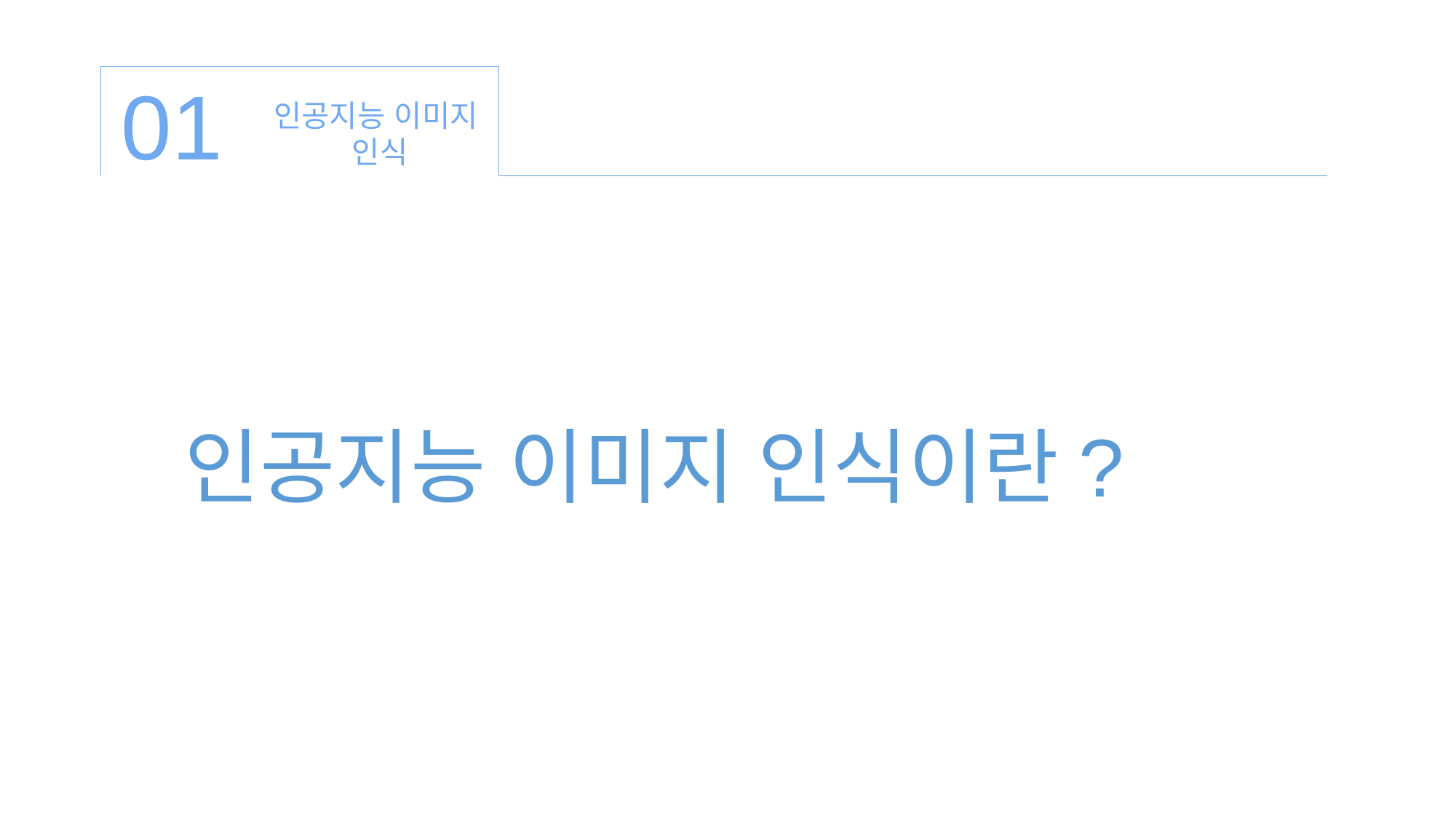

01
인공지능 이미지
인식

인공지능 이미지 인식이란?